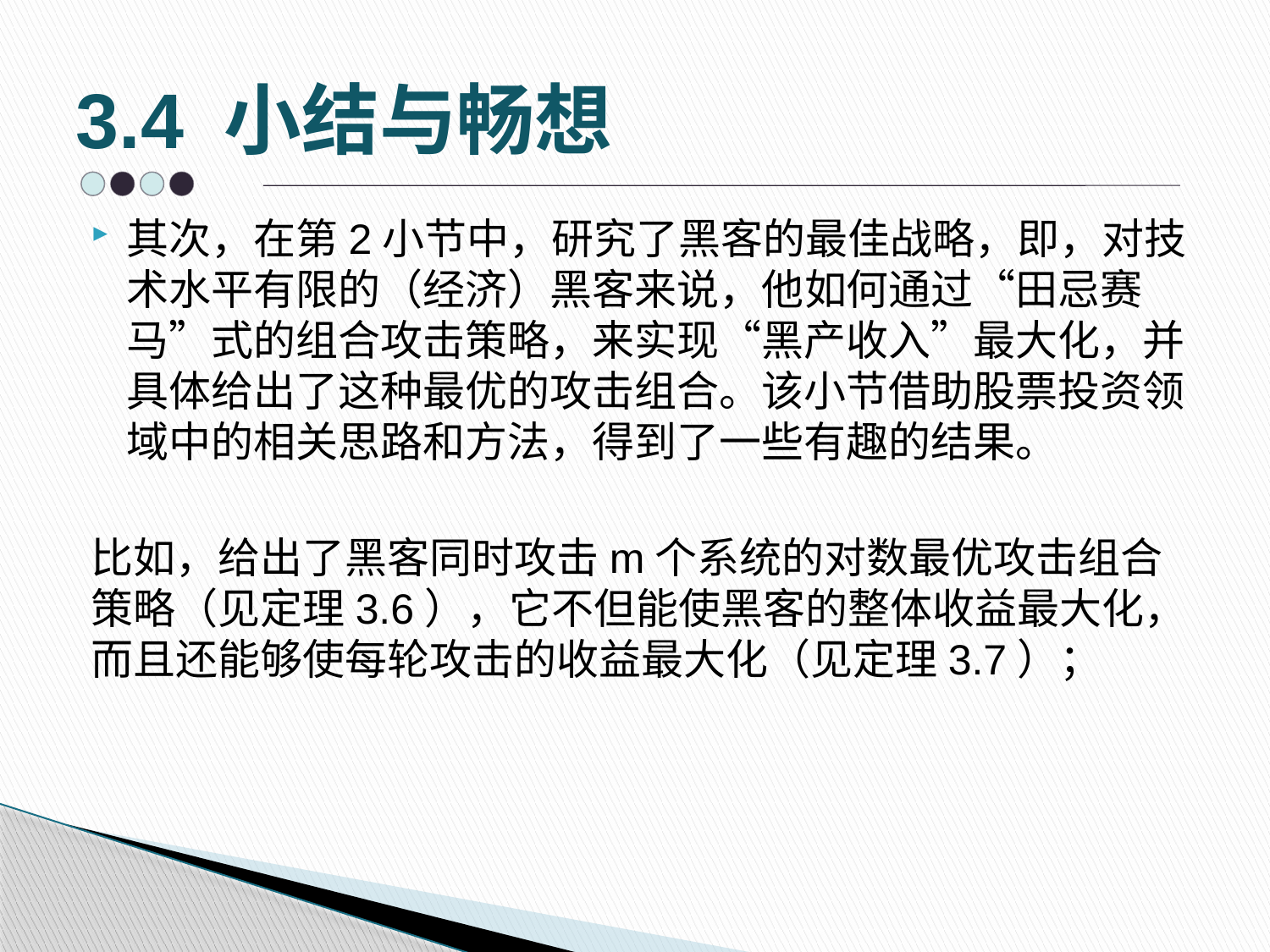

# 3.4 小结与畅想

其次，在第2小节中，研究了黑客的最佳战略，即，对技术水平有限的（经济）黑客来说，他如何通过“田忌赛马”式的组合攻击策略，来实现“黑产收入”最大化，并具体给出了这种最优的攻击组合。该小节借助股票投资领域中的相关思路和方法，得到了一些有趣的结果。

比如，给出了黑客同时攻击m个系统的对数最优攻击组合策略（见定理3.6），它不但能使黑客的整体收益最大化，而且还能够使每轮攻击的收益最大化（见定理3.7）；